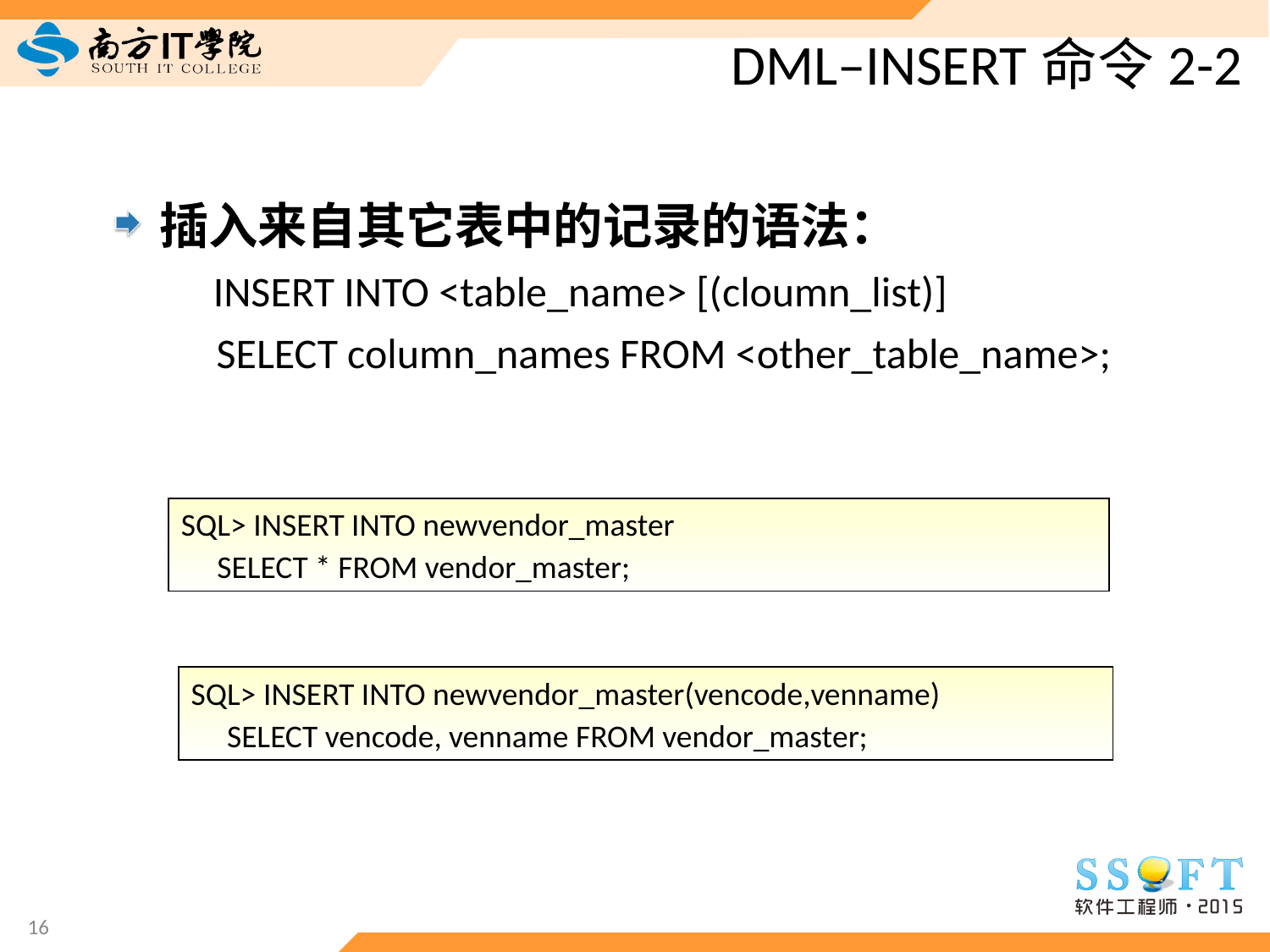

# DML–INSERT命令2-2
插入来自其它表中的记录的语法：
    INSERT INTO <table_name> [(cloumn_list)]
           SELECT column_names FROM <other_table_name>;
SQL> INSERT INTO newvendor_master
     SELECT * FROM vendor_master;
SQL> INSERT INTO newvendor_master(vencode,venname)
     SELECT vencode, venname FROM vendor_master;
16